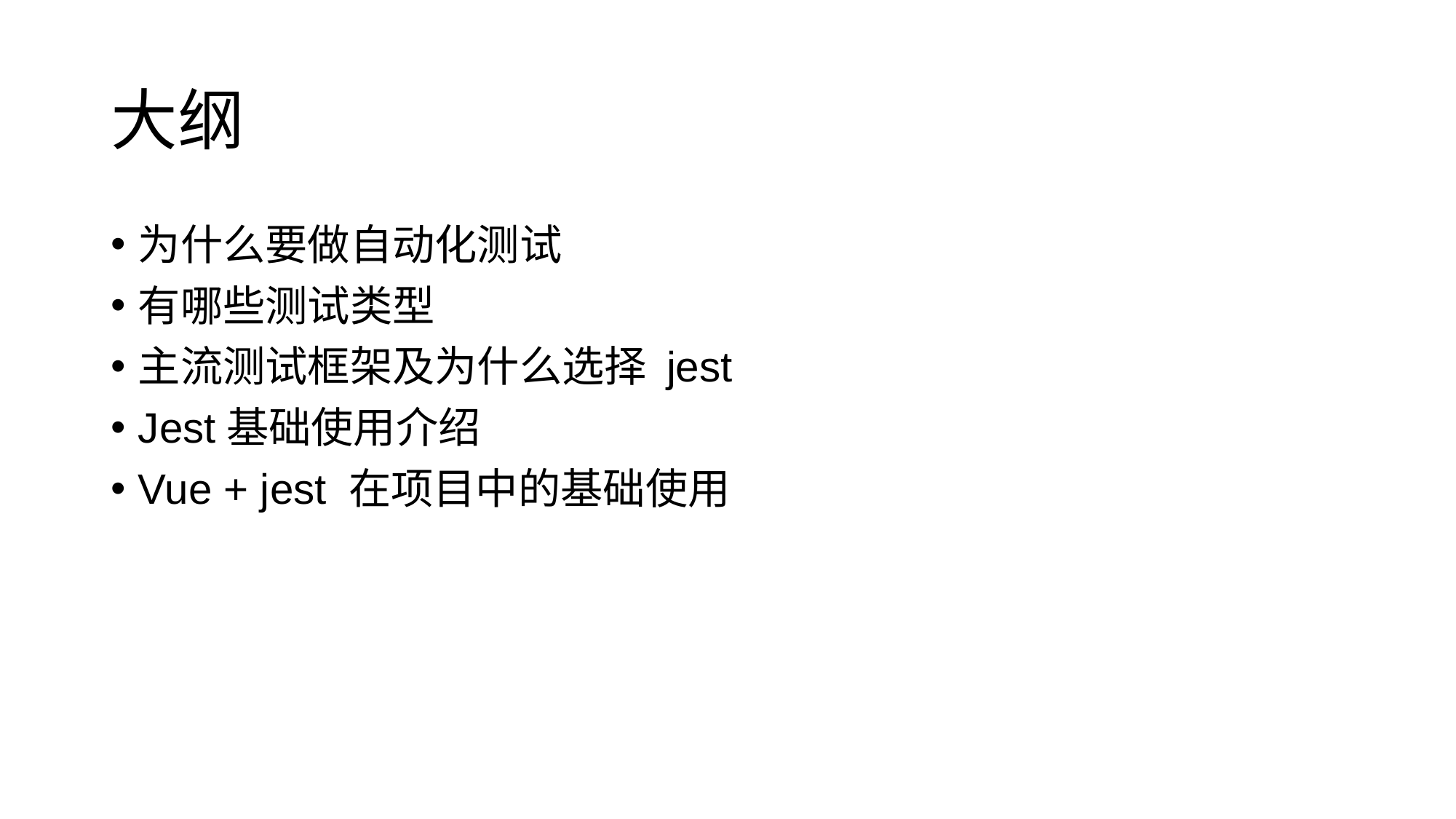

# 大纲
为什么要做自动化测试
有哪些测试类型
主流测试框架及为什么选择 jest
Jest基础使用介绍
Vue + jest 在项目中的基础使用